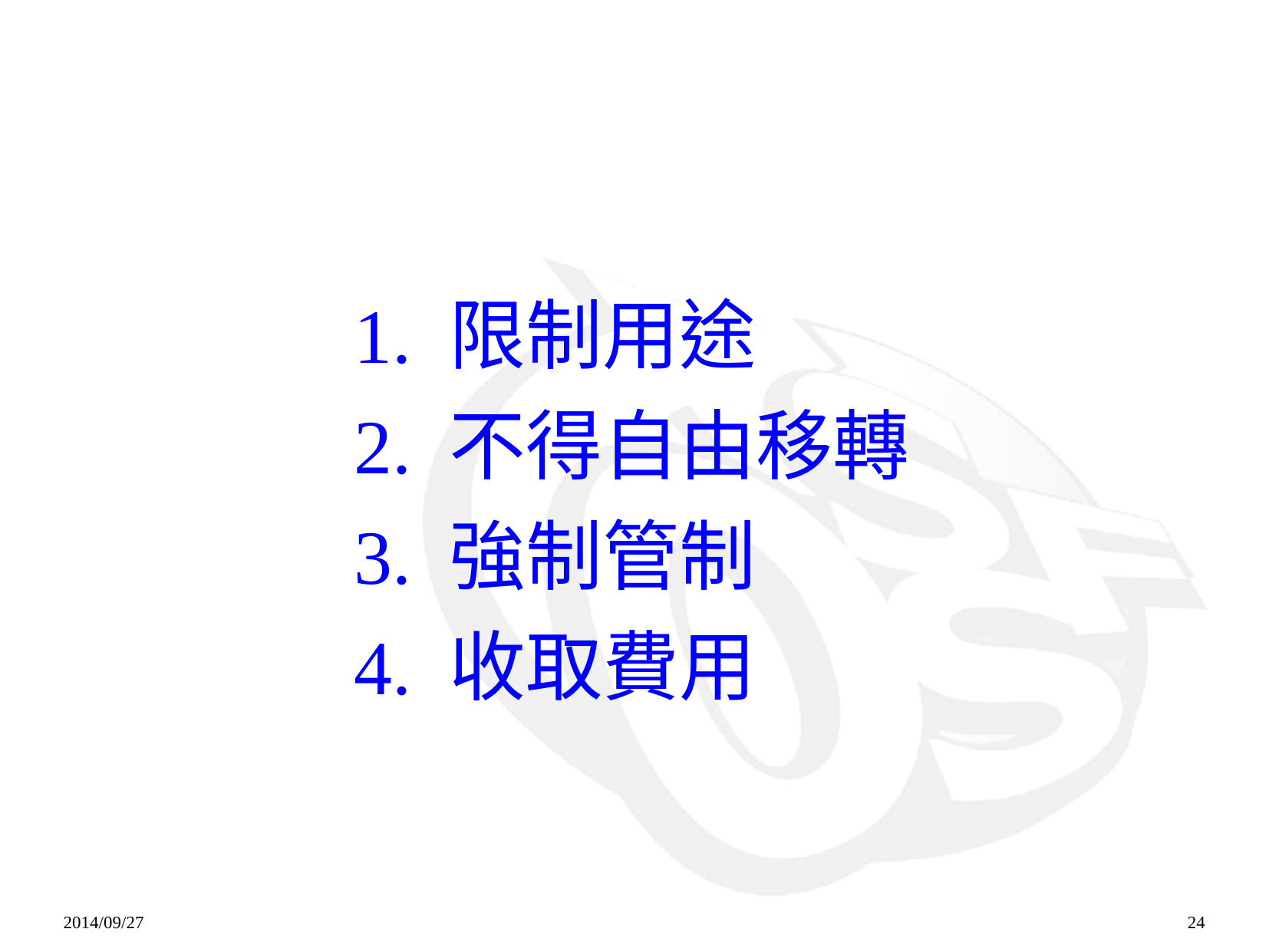

1. 限制用途
2. 不得自由移轉
3. 強制管制
4. 收取費用
2014/09/27
24